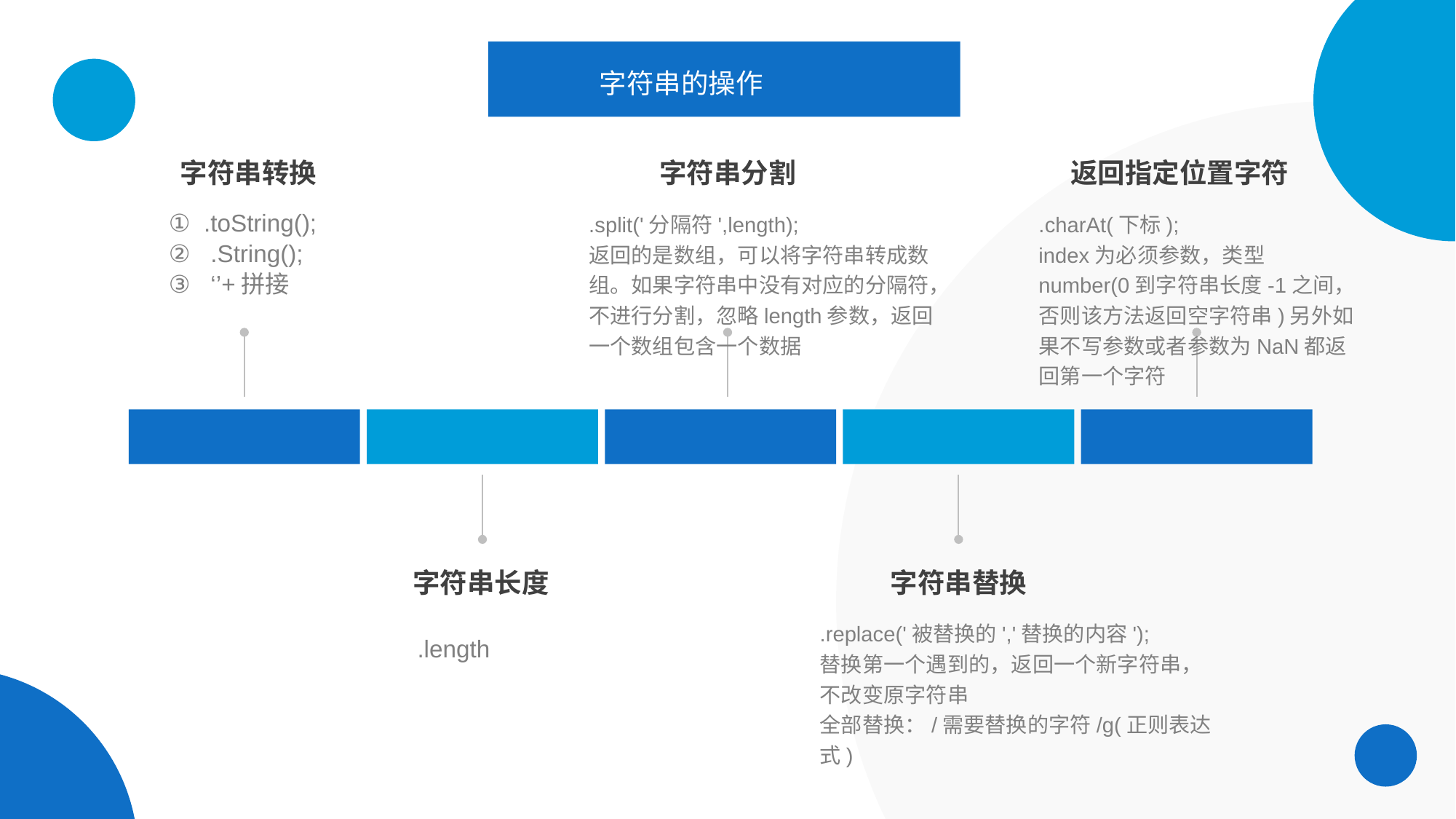

字符串的操作

返回指定位置字符
字符串转换
字符串分割
①  .toString();
②   .String();
③   ‘’+拼接
.split('分隔符',length);
返回的是数组，可以将字符串转成数组。如果字符串中没有对应的分隔符，不进行分割，忽略length参数，返回一个数组包含一个数据
.charAt(下标);
index为必须参数，类型number(0到字符串长度-1之间，否则该方法返回空字符串)另外如果不写参数或者参数为NaN都返回第一个字符

字符串长度
字符串替换
.replace('被替换的','替换的内容');
替换第一个遇到的，返回一个新字符串，不改变原字符串
全部替换：/需要替换的字符/g(正则表达式)
.length